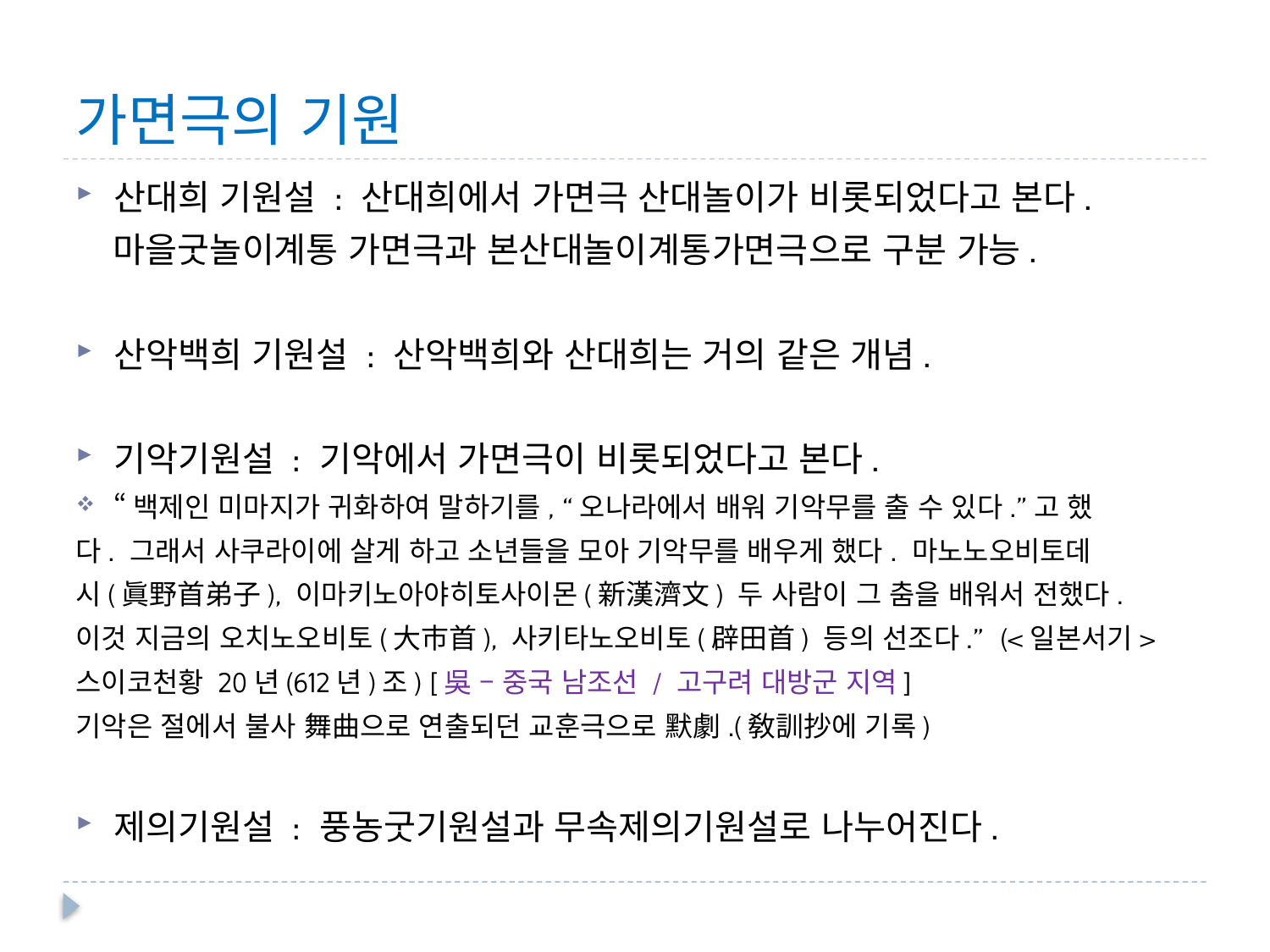

# 가면극의 기원
산대희 기원설 : 산대희에서 가면극 산대놀이가 비롯되었다고 본다.
   마을굿놀이계통 가면극과 본산대놀이계통가면극으로 구분 가능.

산악백희 기원설 : 산악백희와 산대희는 거의 같은 개념.

기악기원설 : 기악에서 가면극이 비롯되었다고 본다.
“백제인 미마지가 귀화하여 말하기를, “오나라에서 배워 기악무를 출 수 있다.”고 했
다. 그래서 사쿠라이에 살게 하고 소년들을 모아 기악무를 배우게 했다. 마노노오비토데
시(眞野首弟子), 이마키노아야히토사이몬(新漢濟文) 두 사람이 그 춤을 배워서 전했다.
이것 지금의 오치노오비토(大市首), 사키타노오비토(辟田首) 등의 선조다.”  (<일본서기>
스이코천황 20년(612년)조) [吳 – 중국 남조선 / 고구려 대방군 지역]
기악은 절에서 불사 舞曲으로 연출되던 교훈극으로 默劇.(敎訓抄에 기록)

제의기원설 : 풍농굿기원설과 무속제의기원설로 나누어진다.